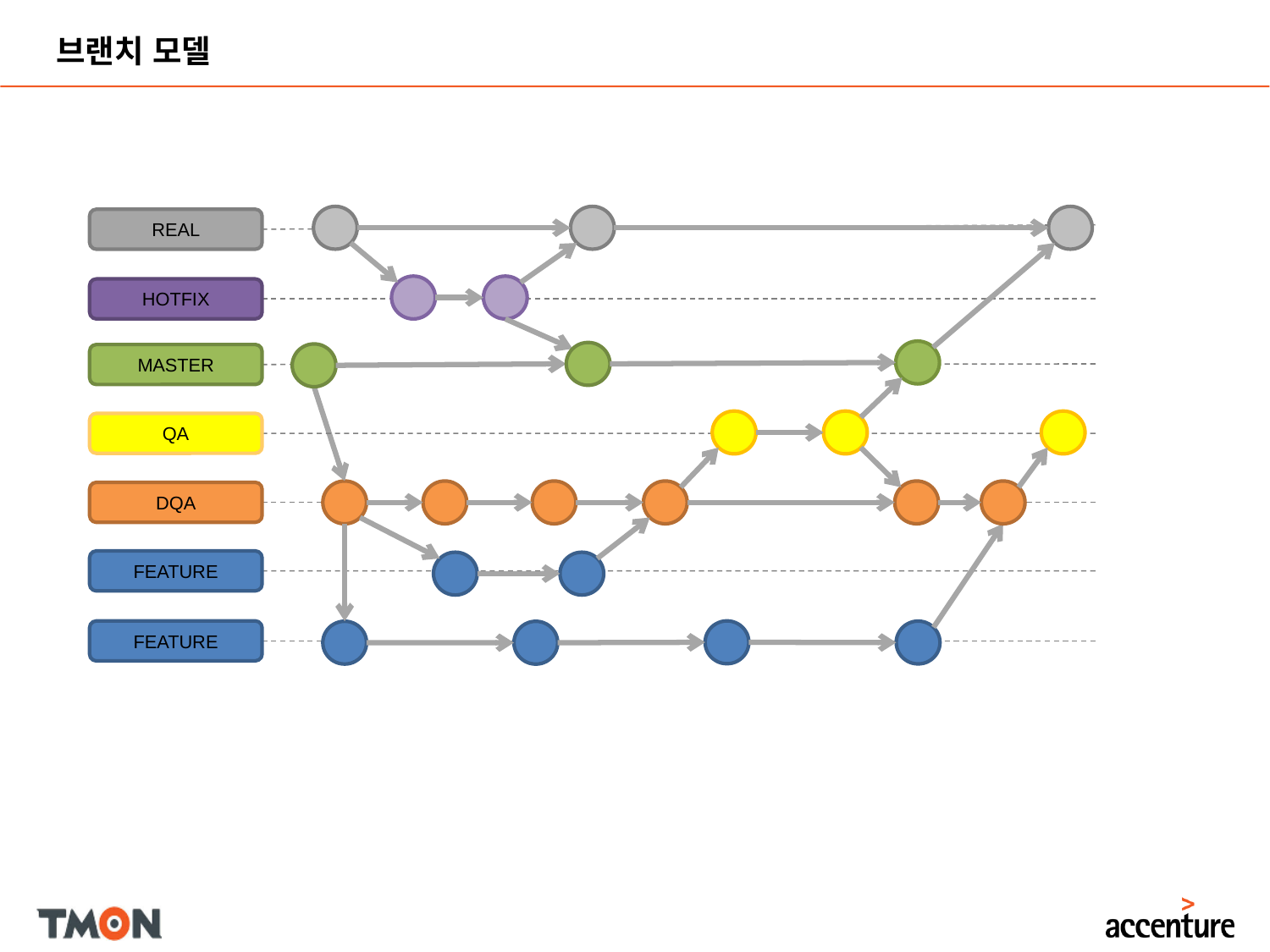

# 브랜치 모델

REAL

HOTFIX

MASTER

QA

DQA
FEATURE

FEATURE